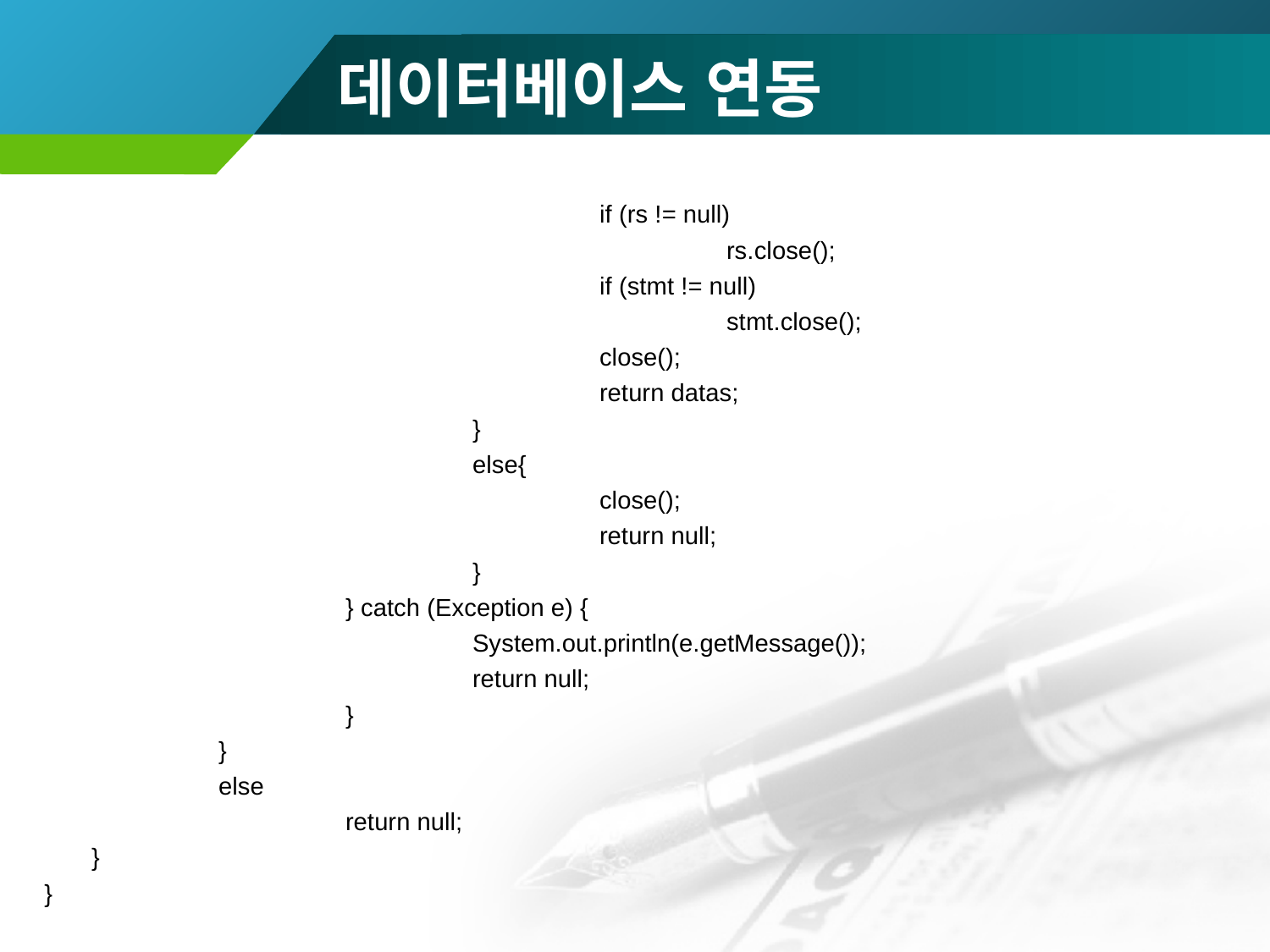

데이터베이스 연동
					if (rs != null)
						rs.close();
					if (stmt != null)
						stmt.close();
					close();
					return datas;
				}
				else{
					close();
					return null;
				}
			} catch (Exception e) {
				System.out.println(e.getMessage());
				return null;
			}
		}
		else
			return null;
	}
}